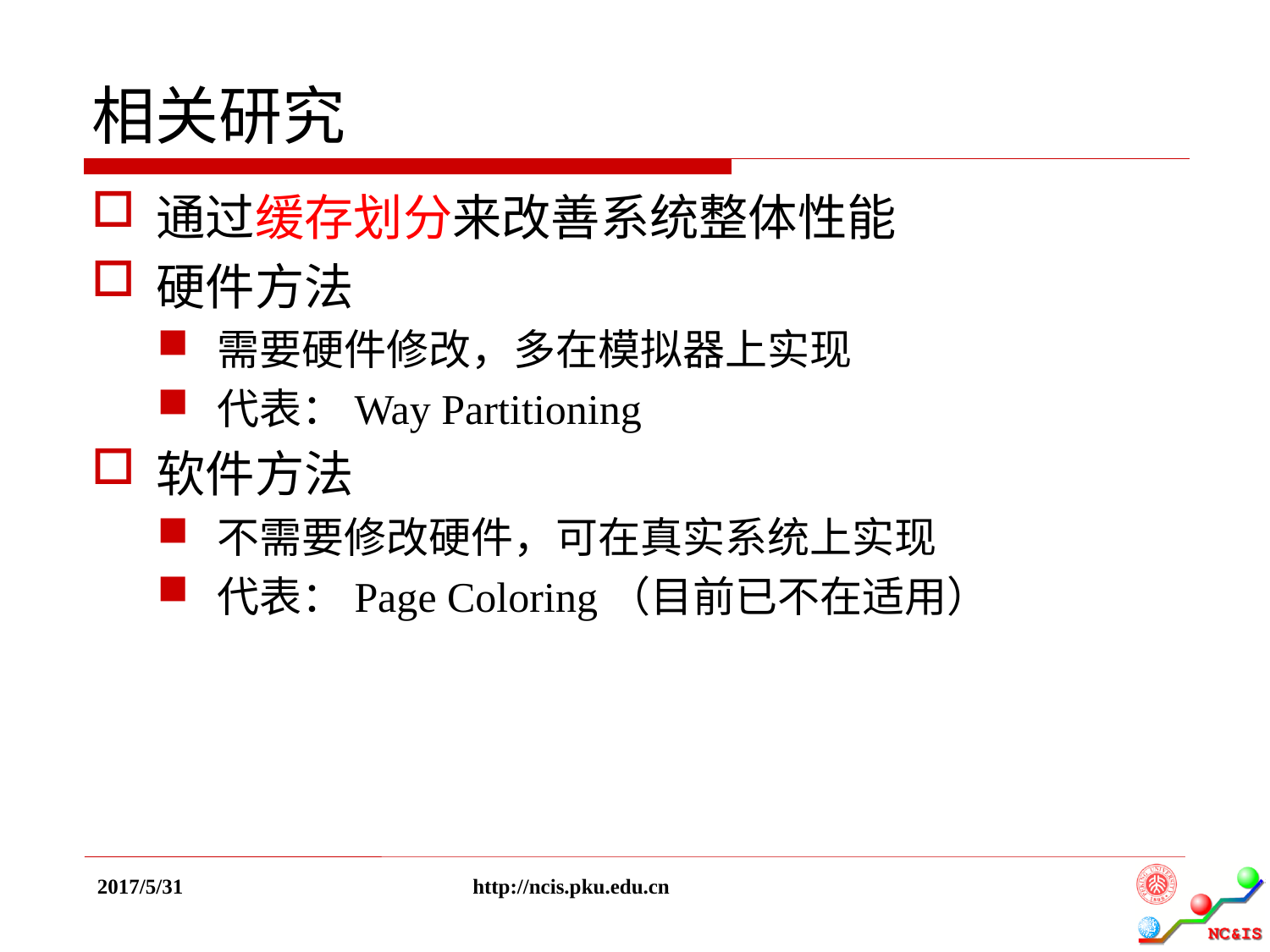

# 相关研究
通过缓存划分来改善系统整体性能
硬件方法
需要硬件修改，多在模拟器上实现
代表：Way Partitioning
软件方法
不需要修改硬件，可在真实系统上实现
代表：Page Coloring（目前已不在适用）
2017/5/31
http://ncis.pku.edu.cn